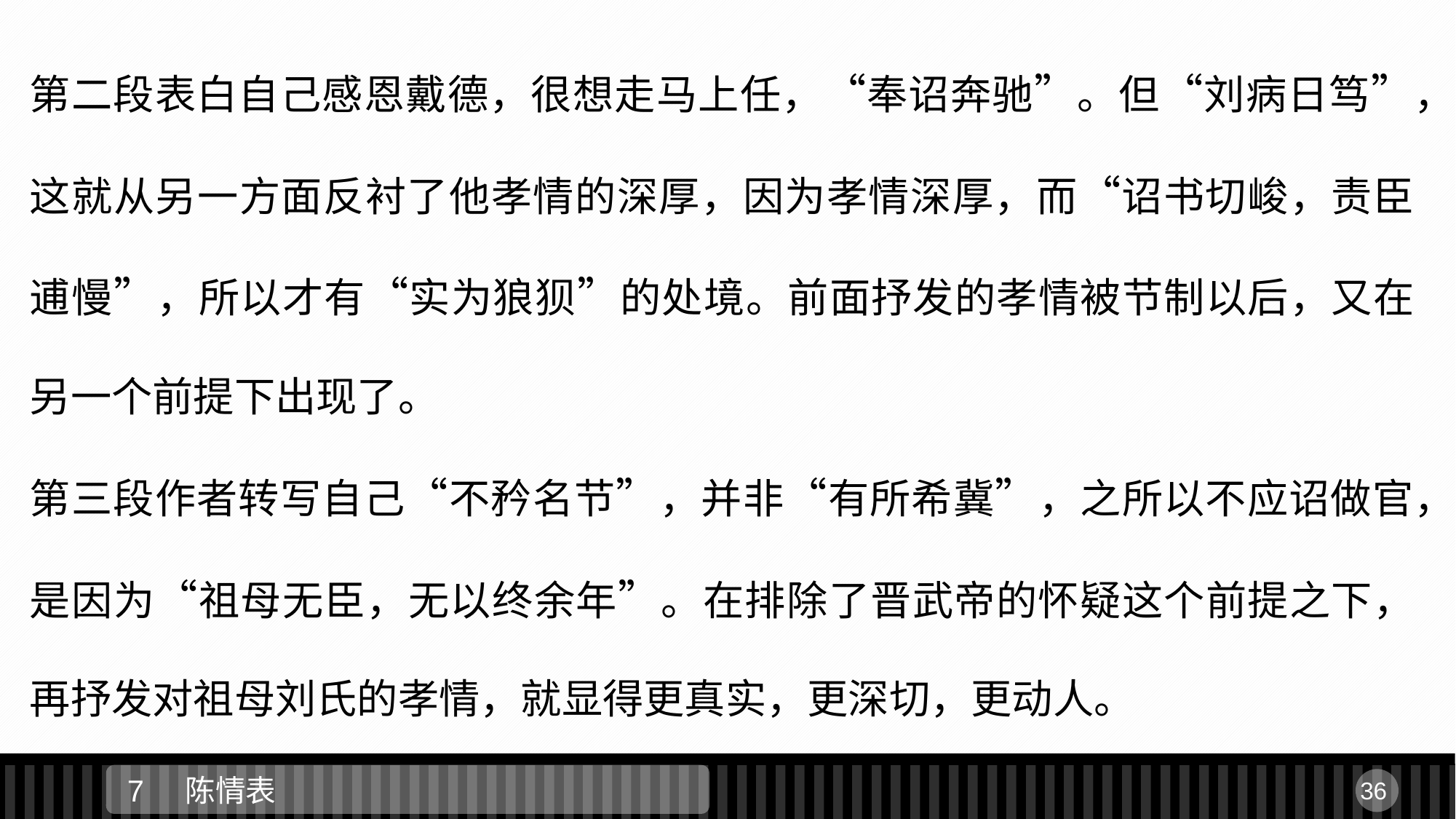

第二段表白自己感恩戴德，很想走马上任，“奉诏奔驰”。但“刘病日笃”，这就从另一方面反衬了他孝情的深厚，因为孝情深厚，而“诏书切峻，责臣逋慢”，所以才有“实为狼狈”的处境。前面抒发的孝情被节制以后，又在另一个前提下出现了。
第三段作者转写自己“不矜名节”，并非“有所希冀”，之所以不应诏做官，是因为“祖母无臣，无以终余年”。在排除了晋武帝的怀疑这个前提之下，再抒发对祖母刘氏的孝情，就显得更真实，更深切，更动人。